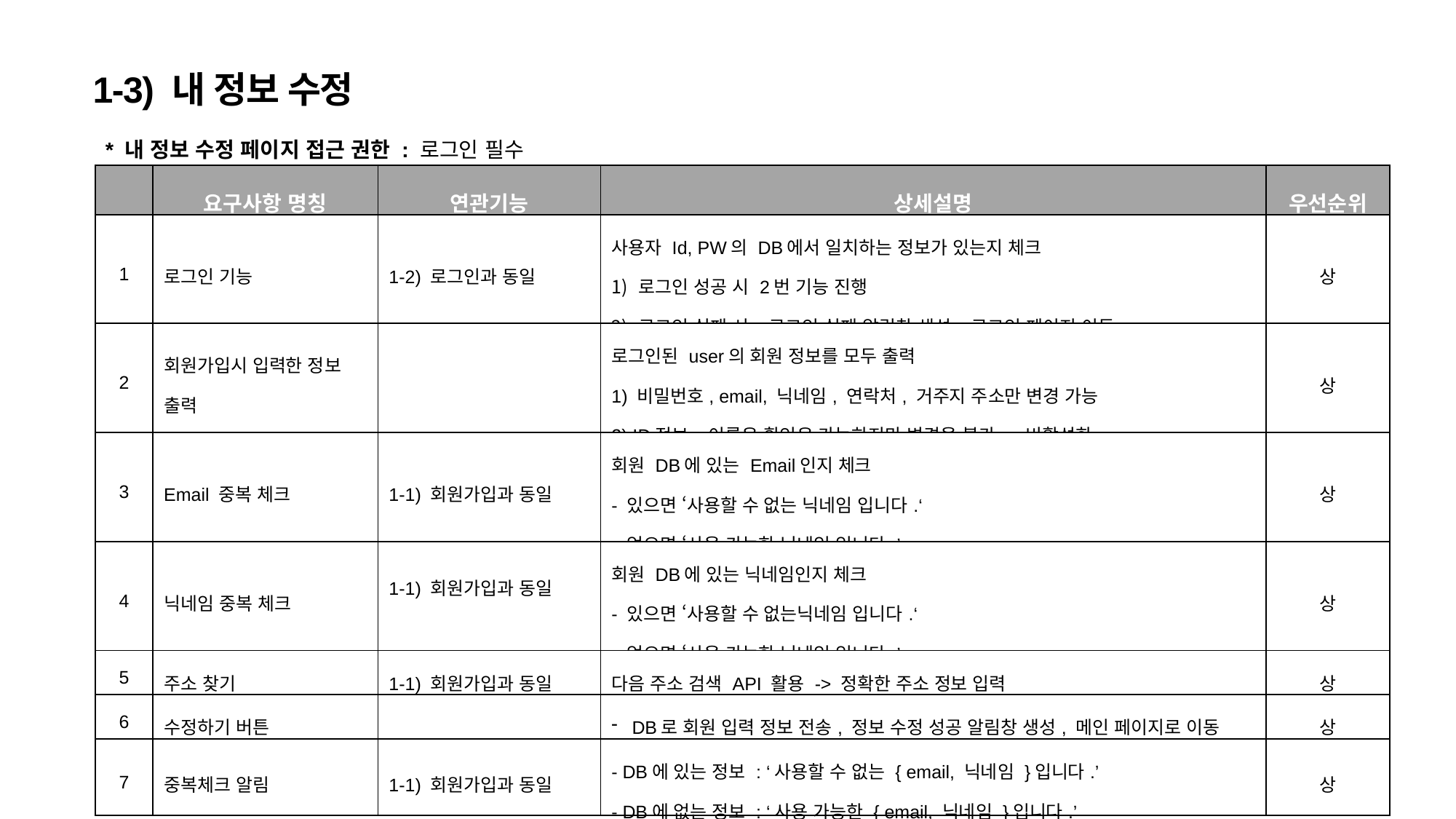

1-3) 내 정보 수정
* 내 정보 수정 페이지 접근 권한 : 로그인 필수
|  | 요구사항 명칭 | 연관기능 | 상세설명 | 우선순위 |
| --- | --- | --- | --- | --- |
| 1 | 로그인 기능 | 1-2) 로그인과 동일 | 사용자 Id, PW의 DB에서 일치하는 정보가 있는지 체크 로그인 성공 시 2번 기능 진행 로그인 실패 시, 로그인 실패 알림창 생성, 로그인 페이지 이동 | 상 |
| 2 | 회원가입시 입력한 정보 출력 |  | 로그인된 user의 회원 정보를 모두 출력 1) 비밀번호, email, 닉네임, 연락처, 거주지 주소만 변경 가능 2) ID정보, 이름은 확인은 가능하지만 변경을 불가 : 비활성화 | 상 |
| 3 | Email 중복 체크 | 1-1) 회원가입과 동일 | 회원 DB에 있는 Email인지 체크 - 있으면 ‘사용할 수 없는 닉네임 입니다.‘ - 없으면 ‘사용 가능한 닉네임 입니다.’ | 상 |
| 4 | 닉네임 중복 체크 | 1-1) 회원가입과 동일 | 회원 DB에 있는 닉네임인지 체크 - 있으면 ‘사용할 수 없는닉네임 입니다.‘ - 없으면 ‘사용 가능한 닉네임 입니다.’ | 상 |
| 5 | 주소 찾기 | 1-1) 회원가입과 동일 | 다음 주소 검색 API 활용 -> 정확한 주소 정보 입력 | 상 |
| 6 | 수정하기 버튼 |  | DB로 회원 입력 정보 전송, 정보 수정 성공 알림창 생성, 메인 페이지로 이동 | 상 |
| 7 | 중복체크 알림 | 1-1) 회원가입과 동일 | - DB에 있는 정보 : ‘사용할 수 없는 { email, 닉네임 }입니다.’ - DB에 없는 정보 : ‘사용 가능한 { email, 닉네임 }입니다.’ | 상 |